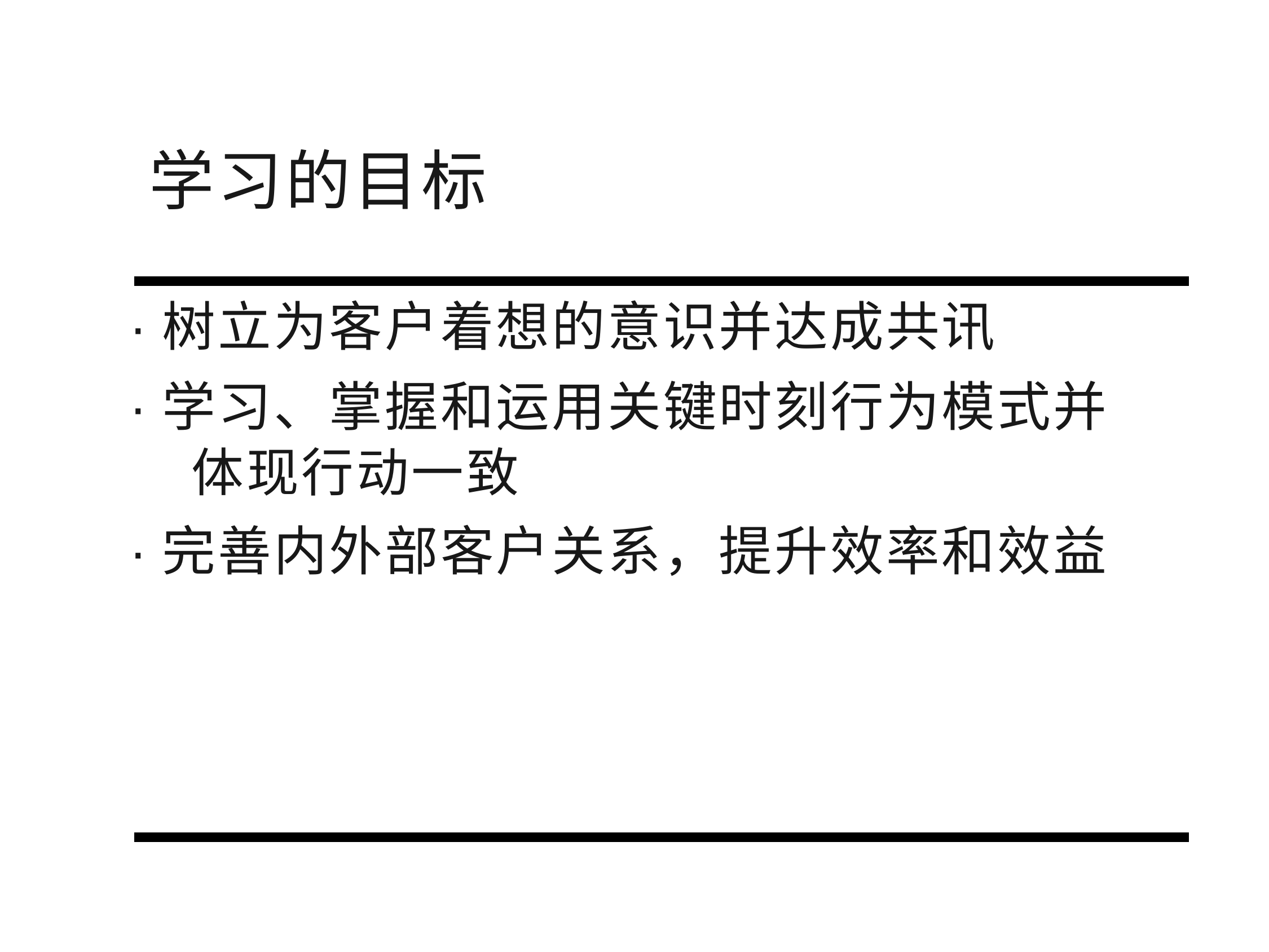

# 学习的目标
·树立为客户着想的意识并达成共讯
·学习、掌握和运用关键时刻行为模式并
体现行动一致
·完善内外部客户关系，提升效率和效益